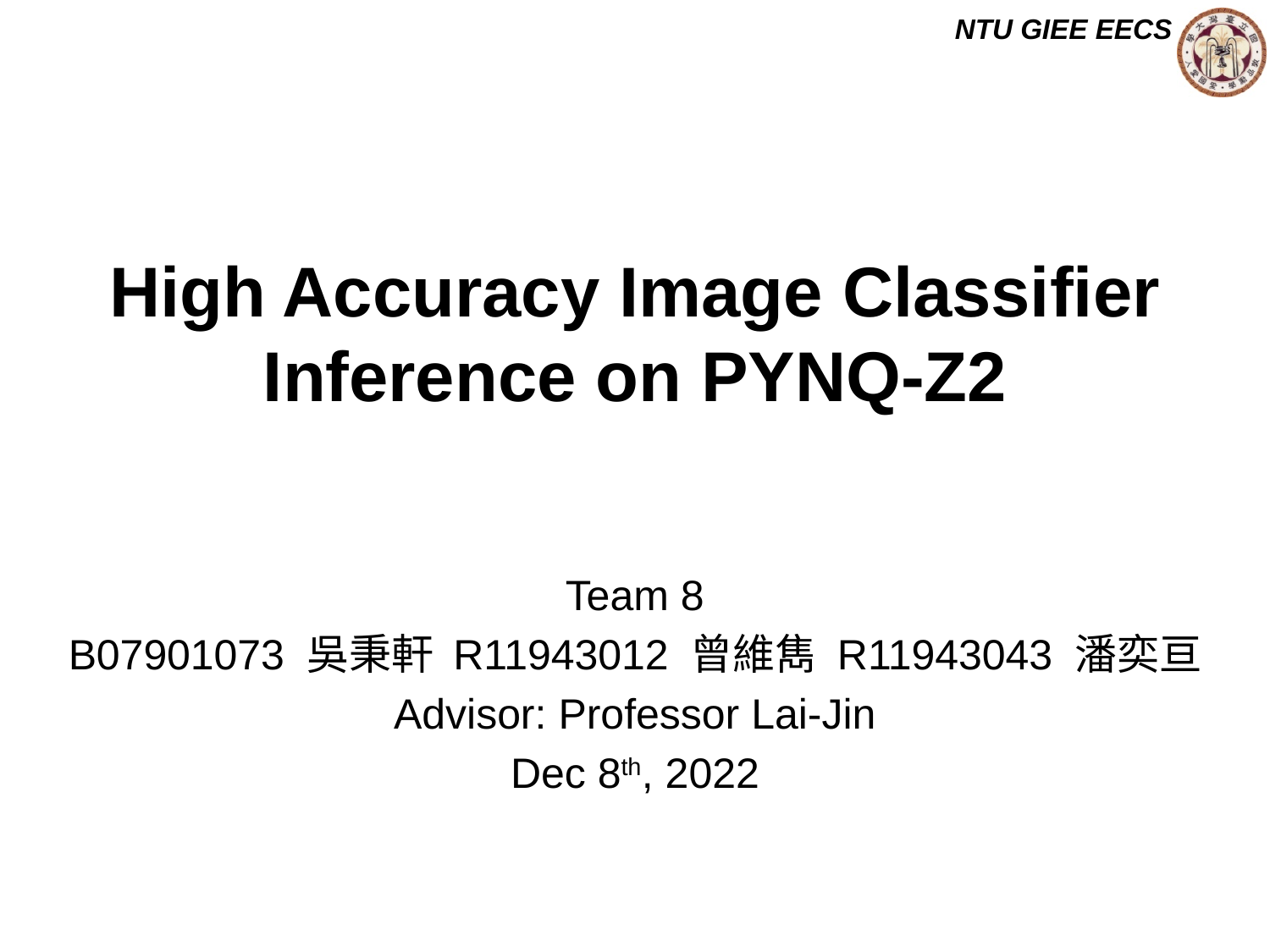

# High Accuracy Image Classifier Inference on PYNQ-Z2
Team 8
B07901073 吳秉軒 R11943012 曾維雋 R11943043 潘奕亘
Advisor: Professor Lai-Jin
Dec 8th, 2022